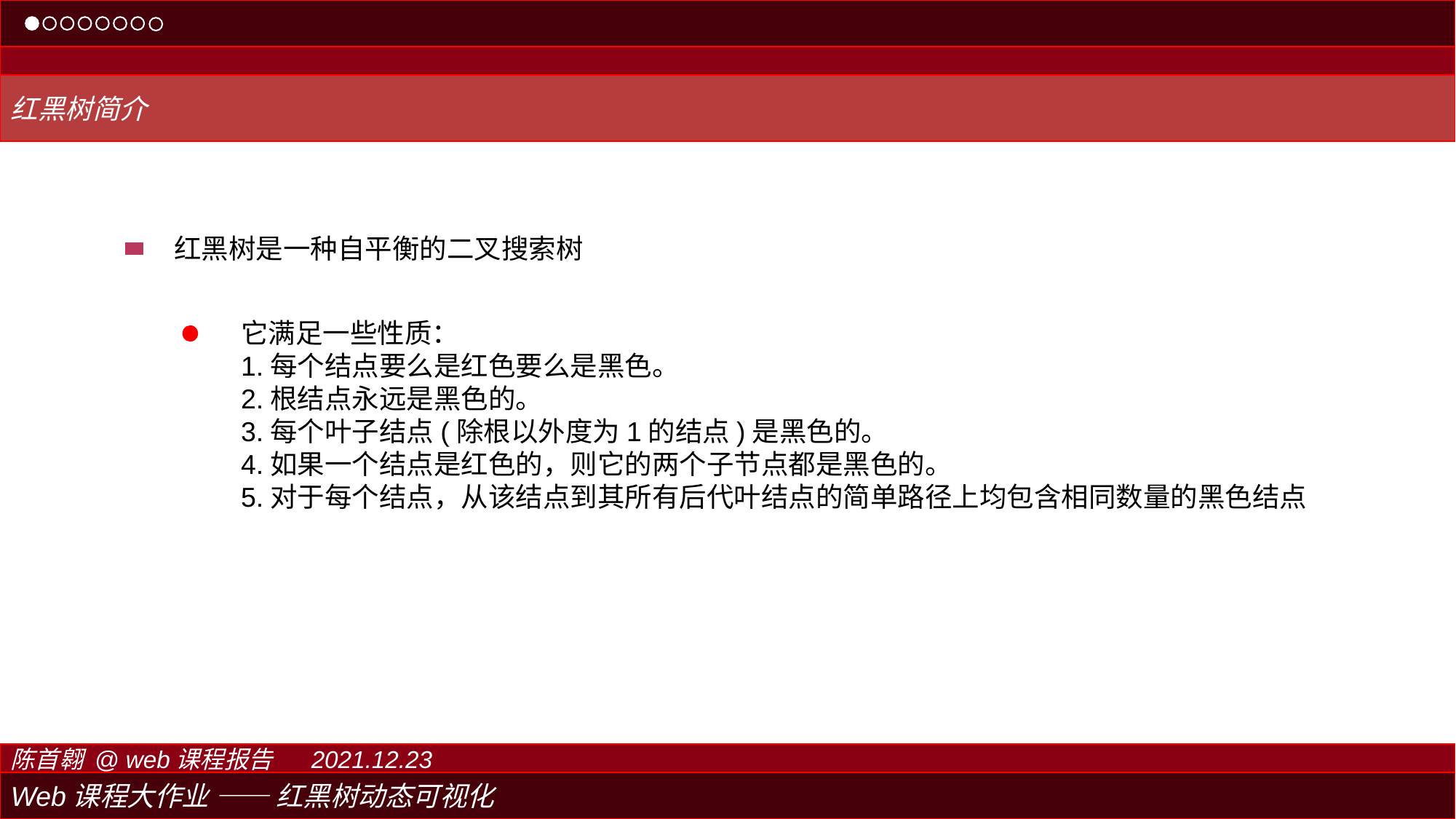

红黑树简介
红黑树是一种自平衡的二叉搜索树

它满足一些性质：
1.每个结点要么是红色要么是黑色。
2.根结点永远是黑色的。
3.每个叶子结点(除根以外度为1的结点)是黑色的。
4.如果一个结点是红色的，则它的两个子节点都是黑色的。
5.对于每个结点，从该结点到其所有后代叶结点的简单路径上均包含相同数量的黑色结点

陈首翱 @ web课程报告      2021.12.23
Web课程大作业 —— 红黑树动态可视化